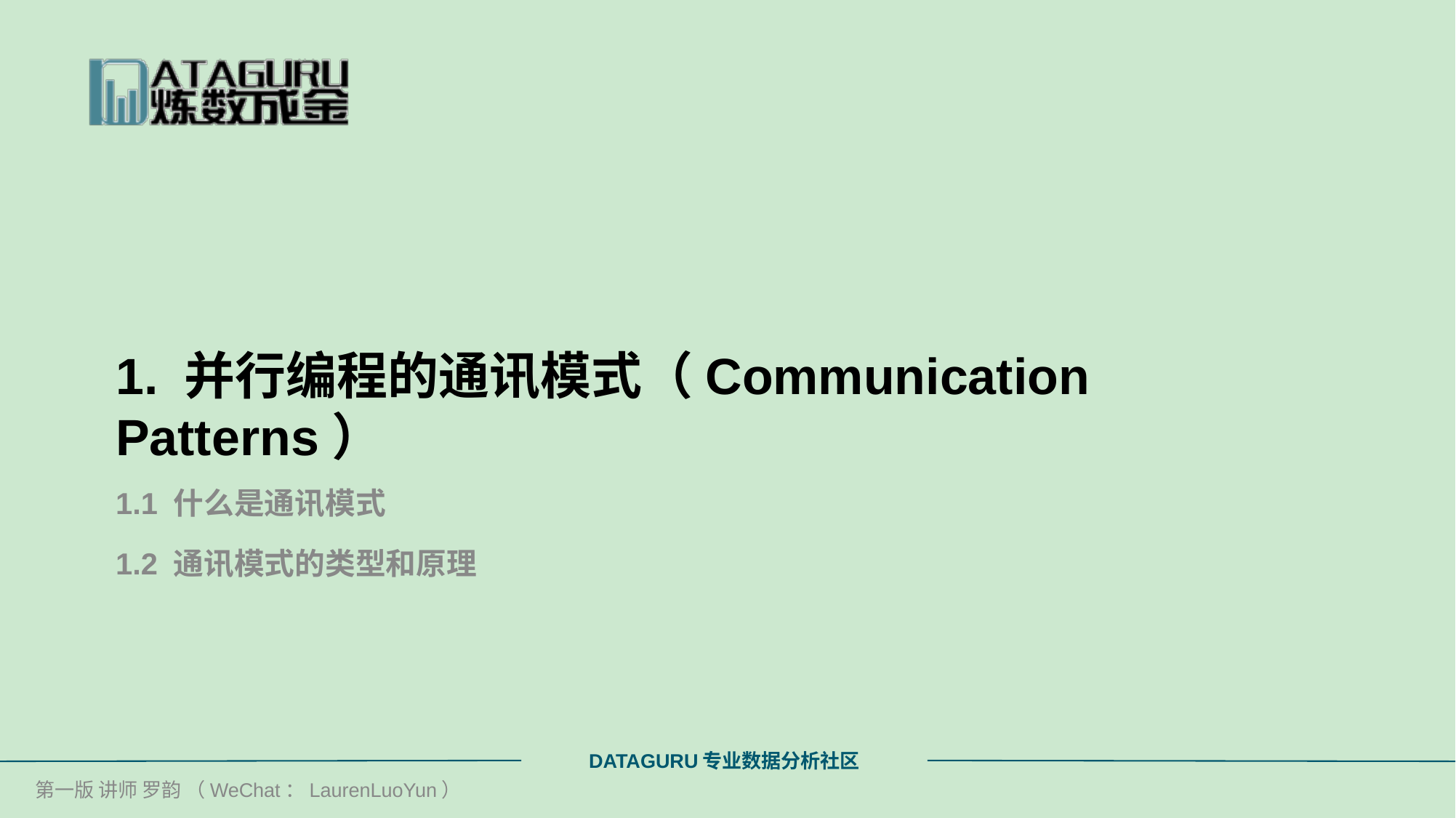

# 1. 并行编程的通讯模式（Communication Patterns）
1.1 什么是通讯模式
1.2 通讯模式的类型和原理